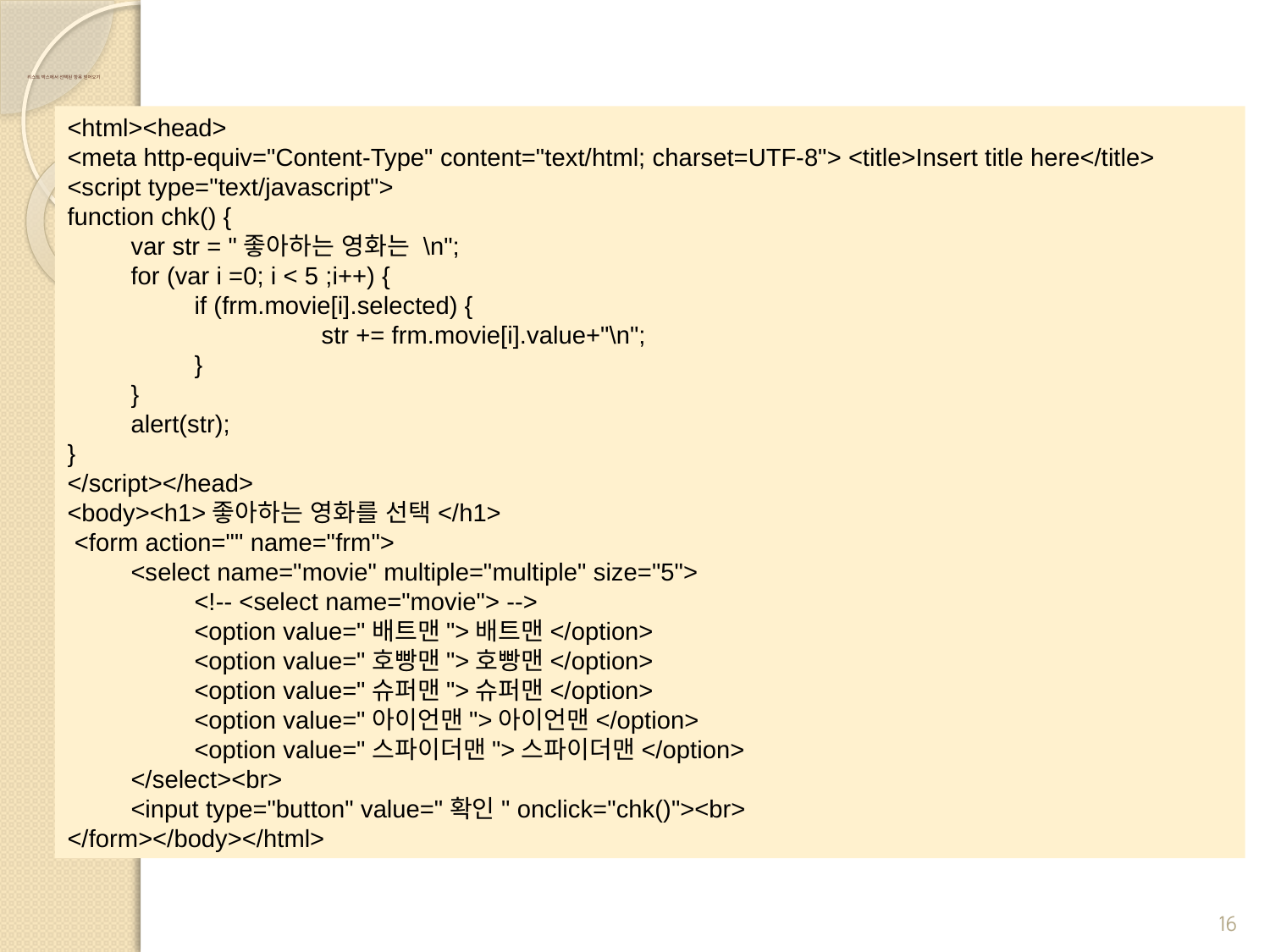

# 리스트 박스에서 선택된 항목 얻어오기
<html><head>
<meta http-equiv="Content-Type" content="text/html; charset=UTF-8"> <title>Insert title here</title>
<script type="text/javascript">
function chk() {
var str = "좋아하는 영화는 \n";
for (var i =0; i < 5 ;i++) {
if (frm.movie[i].selected) {
	str += frm.movie[i].value+"\n";
}
}
alert(str);
}
</script></head>
<body><h1>좋아하는 영화를 선택</h1>
 <form action="" name="frm">
<select name="movie" multiple="multiple" size="5">
<!-- <select name="movie"> -->
<option value="배트맨">배트맨</option>
<option value="호빵맨">호빵맨</option>
<option value="슈퍼맨">슈퍼맨</option>
<option value="아이언맨">아이언맨</option>
<option value="스파이더맨">스파이더맨</option>
</select><br>
<input type="button" value="확인" onclick="chk()"><br>
</form></body></html>
16